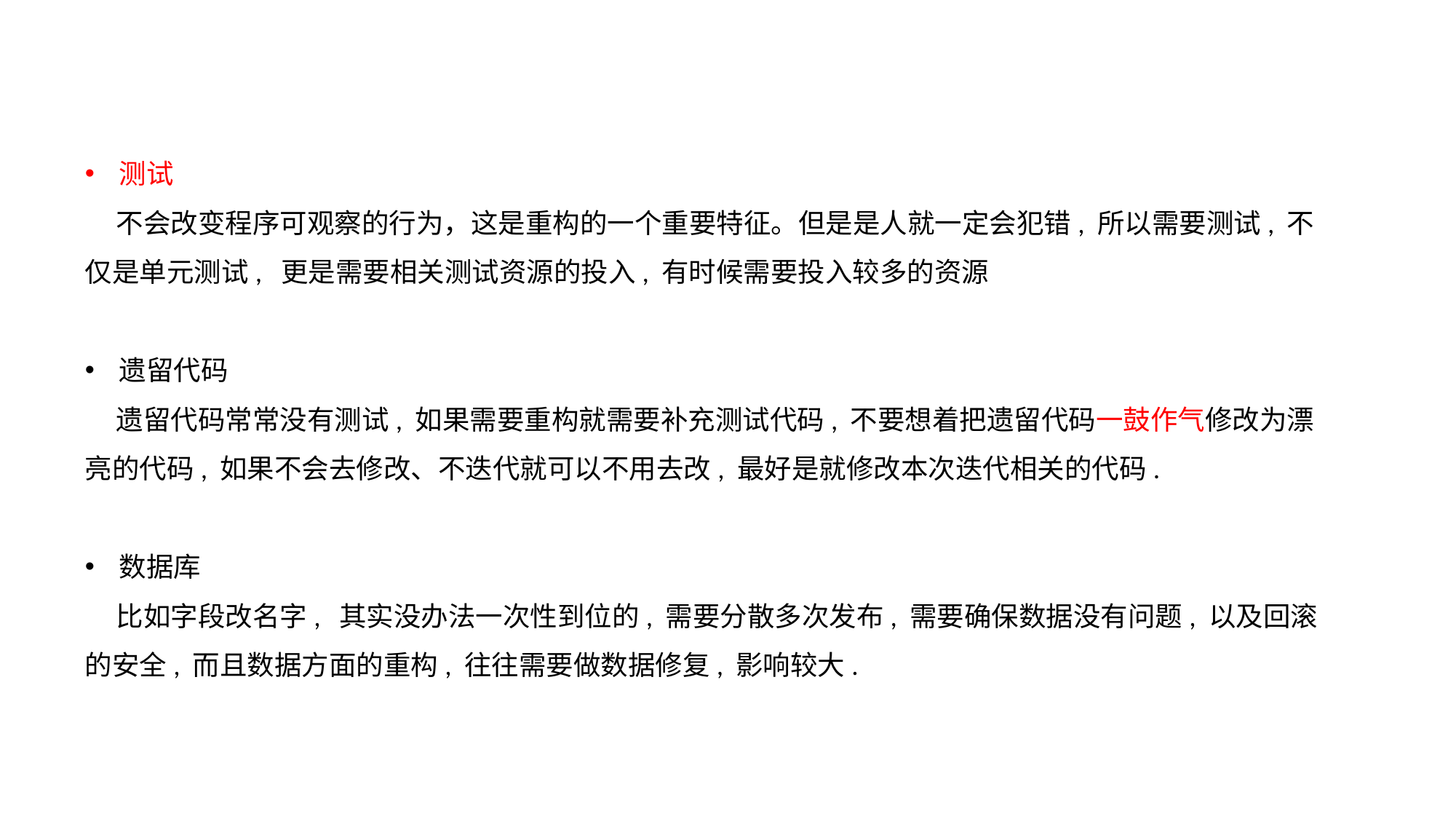

测试
    不会改变程序可观察的行为，这是重构的一个重要特征。但是是人就一定会犯错, 所以需要测试, 不仅是单元测试,  更是需要相关测试资源的投入, 有时候需要投入较多的资源

遗留代码
    遗留代码常常没有测试, 如果需要重构就需要补充测试代码, 不要想着把遗留代码一鼓作气修改为漂亮的代码, 如果不会去修改、不迭代就可以不用去改, 最好是就修改本次迭代相关的代码.

数据库
    比如字段改名字,  其实没办法一次性到位的, 需要分散多次发布, 需要确保数据没有问题, 以及回滚的安全, 而且数据方面的重构, 往往需要做数据修复, 影响较大.